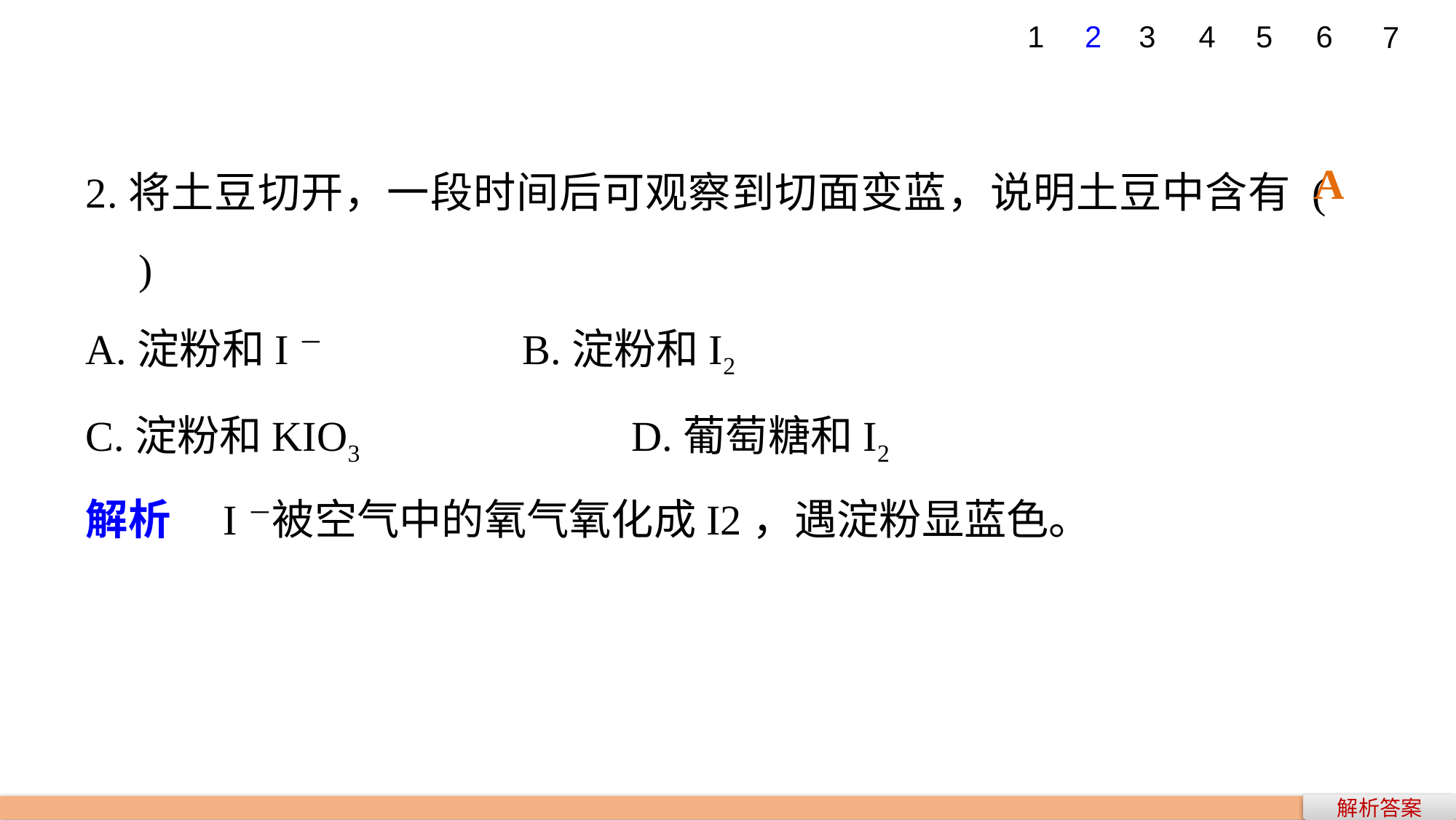

1
2
3
4
5
6
7
2.将土豆切开，一段时间后可观察到切面变蓝，说明土豆中含有 (　　)
A.淀粉和I－  			B.淀粉和I2
C.淀粉和KIO3  			D.葡萄糖和I2
解析　I－被空气中的氧气氧化成I2，遇淀粉显蓝色。
A
解析答案